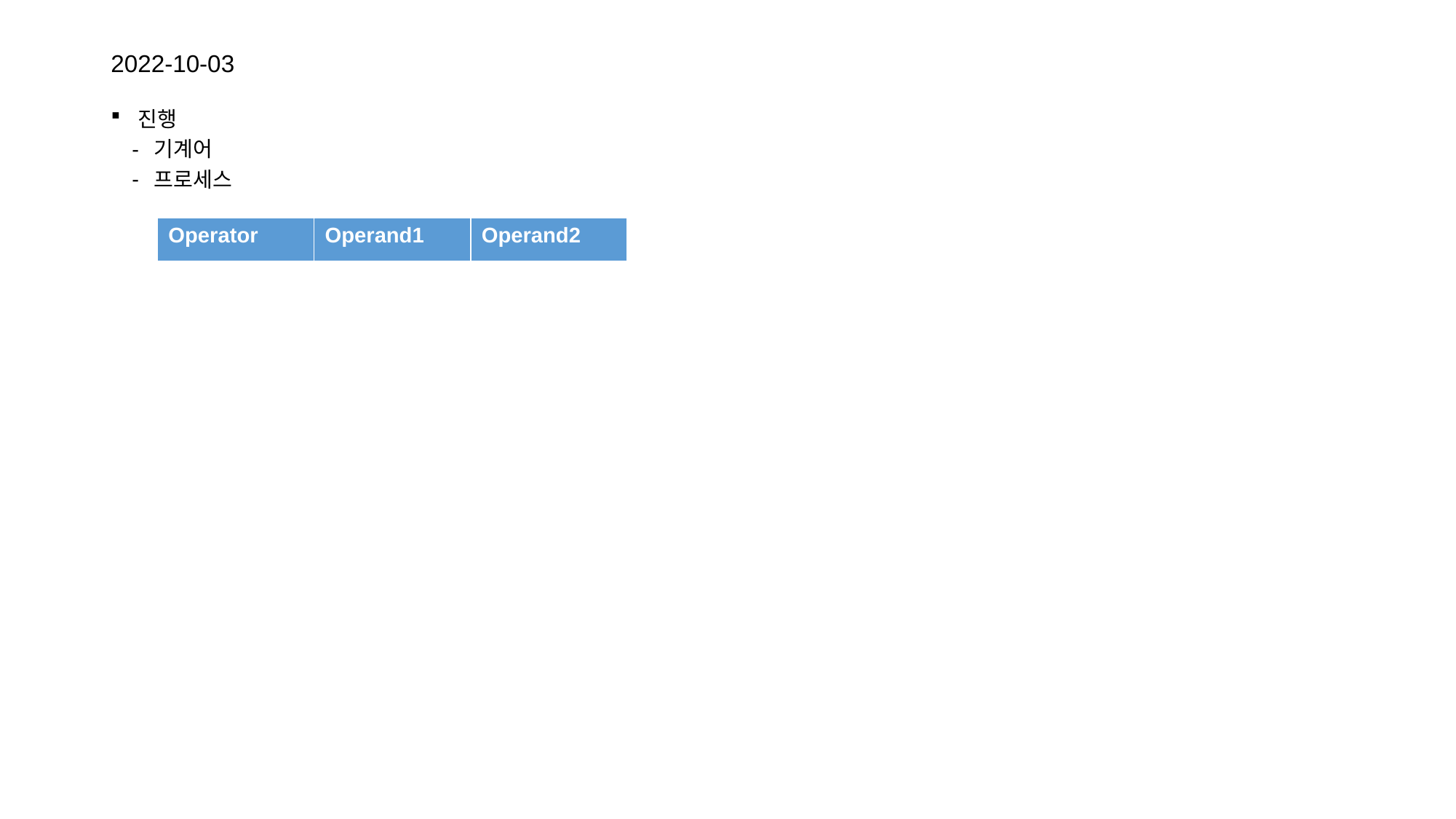

# 2022-10-03
진행
기계어
프로세스
| Operator | Operand1 | Operand2 |
| --- | --- | --- |